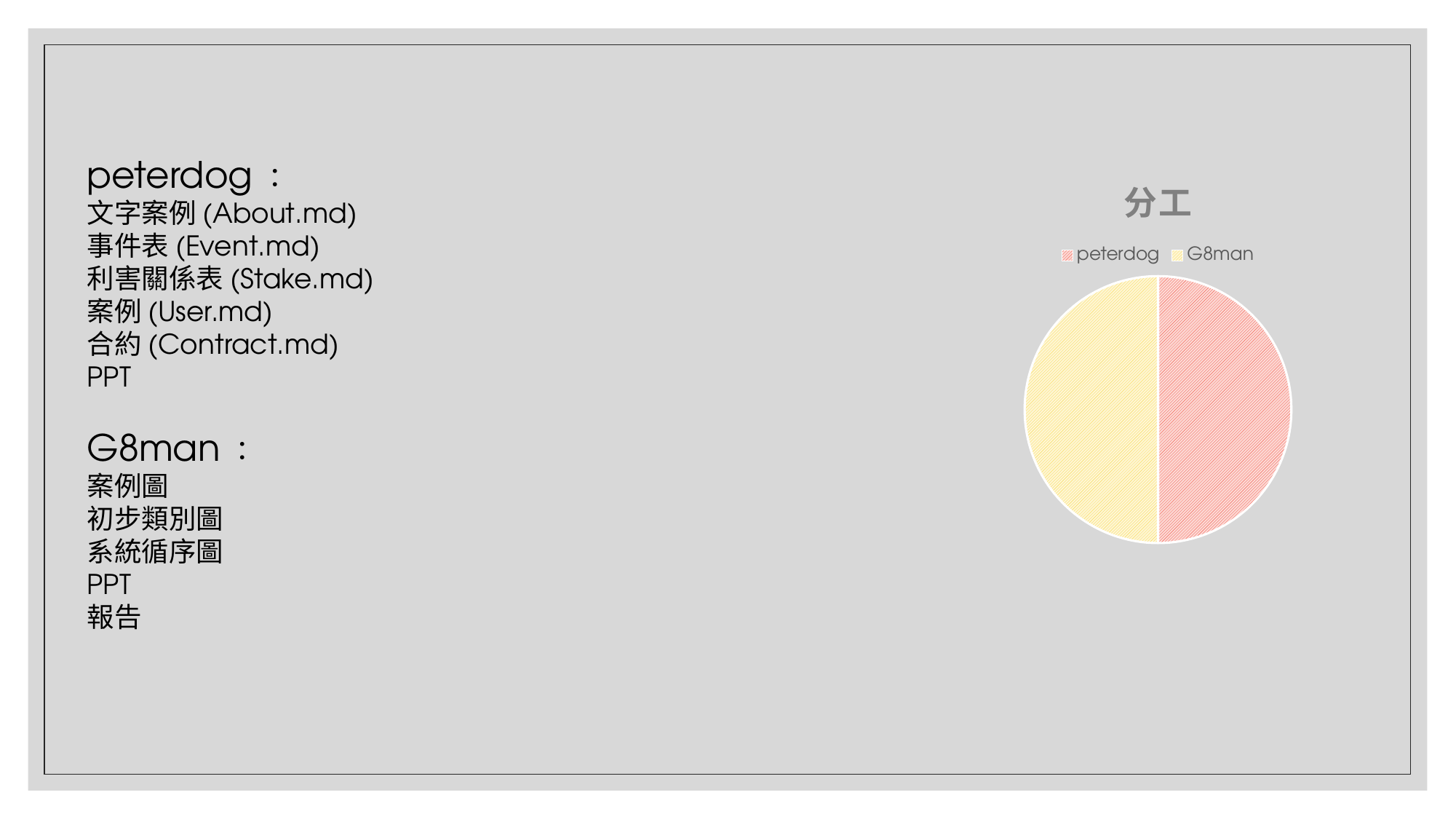

peterdog：
文字案例(About.md)
事件表(Event.md)
利害關係表(Stake.md)
案例(User.md)
合約(Contract.md)
PPT

G8man：
案例圖
初步類別圖
系統循序圖
PPT
報告

### Chart:

| Category | 分工 |
|---|---|
| peterdog | 50.0 |
| G8man | 50.0 |